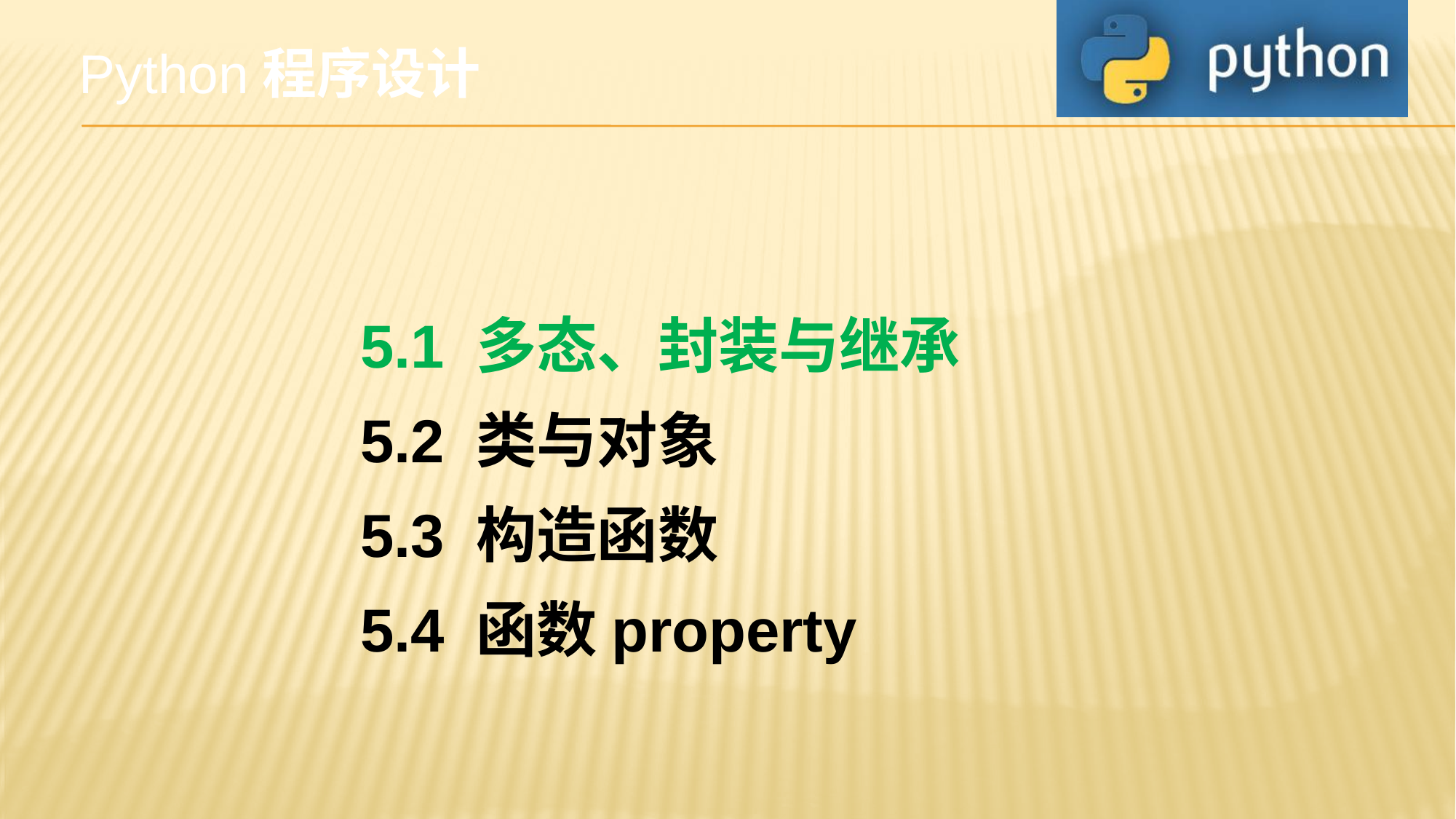

Python程序设计
5.1 多态、封装与继承
5.2 类与对象
5.3 构造函数
5.4 函数property